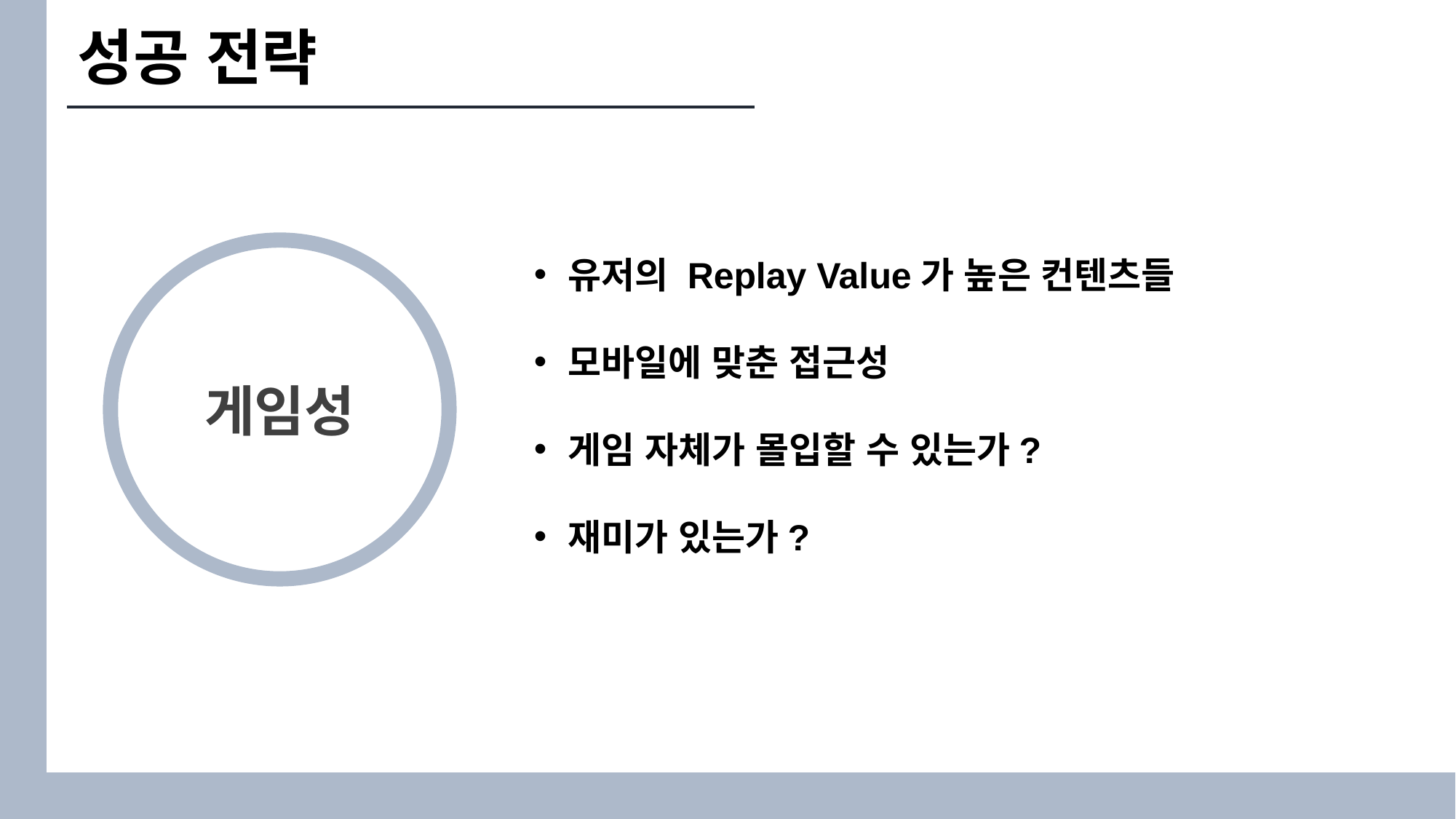

성공 전략

유저의 Replay Value가 높은 컨텐츠들

모바일에 맞춘 접근성

게임 자체가 몰입할 수 있는가?

재미가 있는가?

게임성